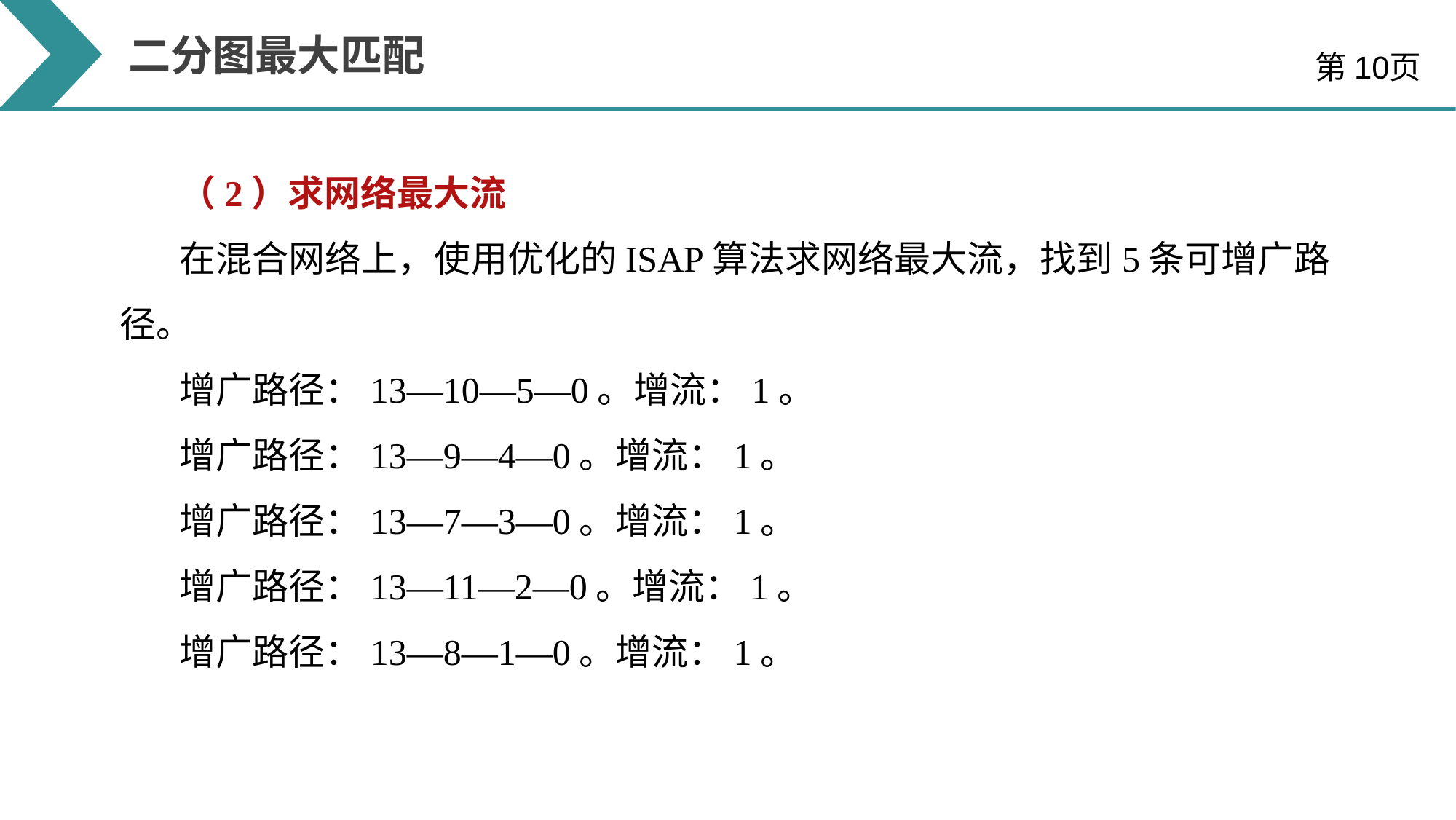

二分图最大匹配
第10页
（2）求网络最大流
在混合网络上，使用优化的ISAP算法求网络最大流，找到5条可增广路径。
增广路径：13—10—5—0。增流：1。
增广路径：13—9—4—0。增流：1。
增广路径：13—7—3—0。增流：1。
增广路径：13—11—2—0。增流：1。
增广路径：13—8—1—0。增流：1。